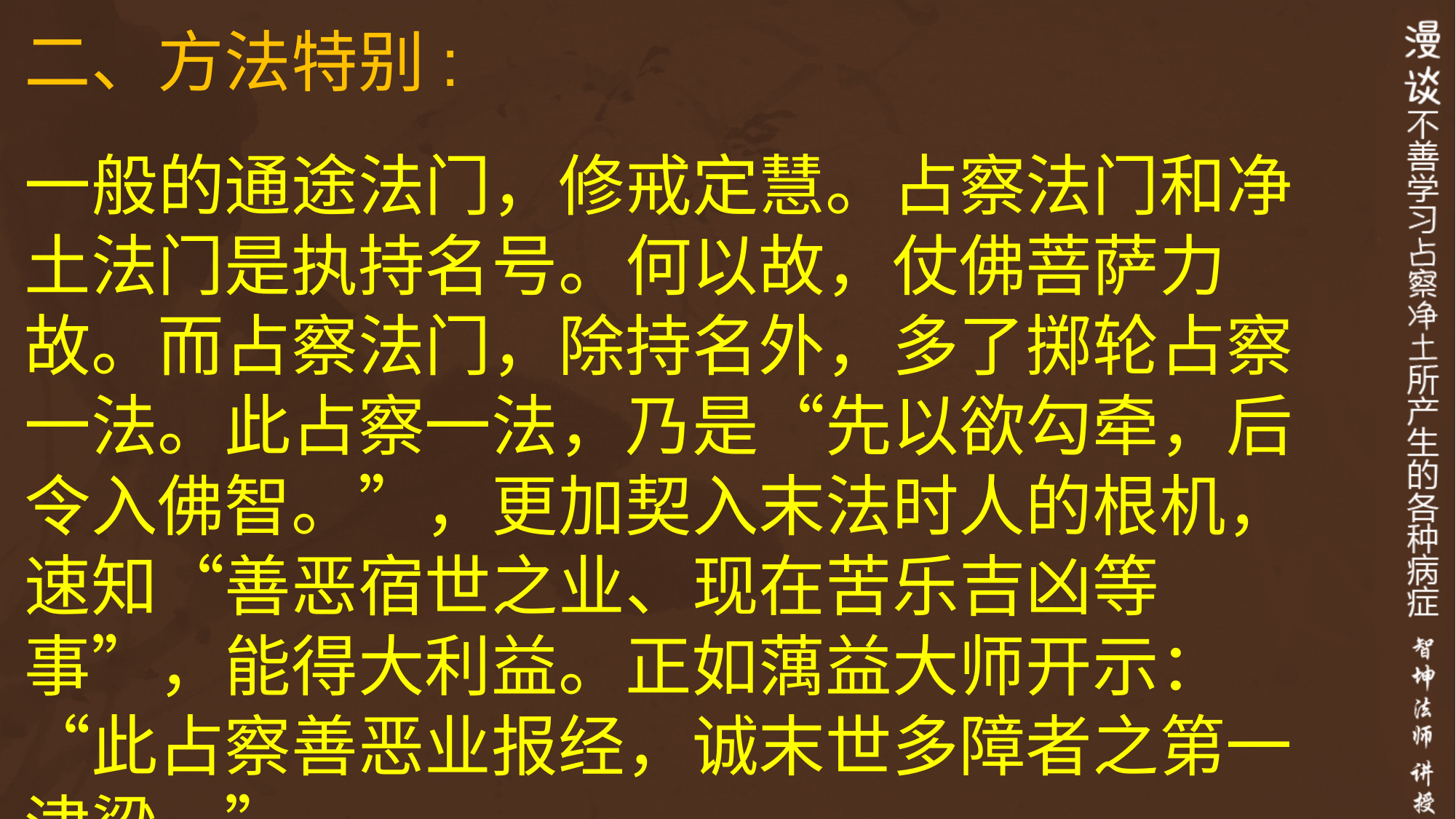

二、方法特别:

一般的通途法门，修戒定慧。占察法门和净土法门是执持名号。何以故，仗佛菩萨力故。而占察法门，除持名外，多了掷轮占察一法。此占察一法，乃是“先以欲勾牵，后令入佛智。”，更加契入末法时人的根机，速知“善恶宿世之业、现在苦乐吉凶等事”，能得大利益。正如蕅益大师开示：“此占察善恶业报经，诚末世多障者之第一津梁。”